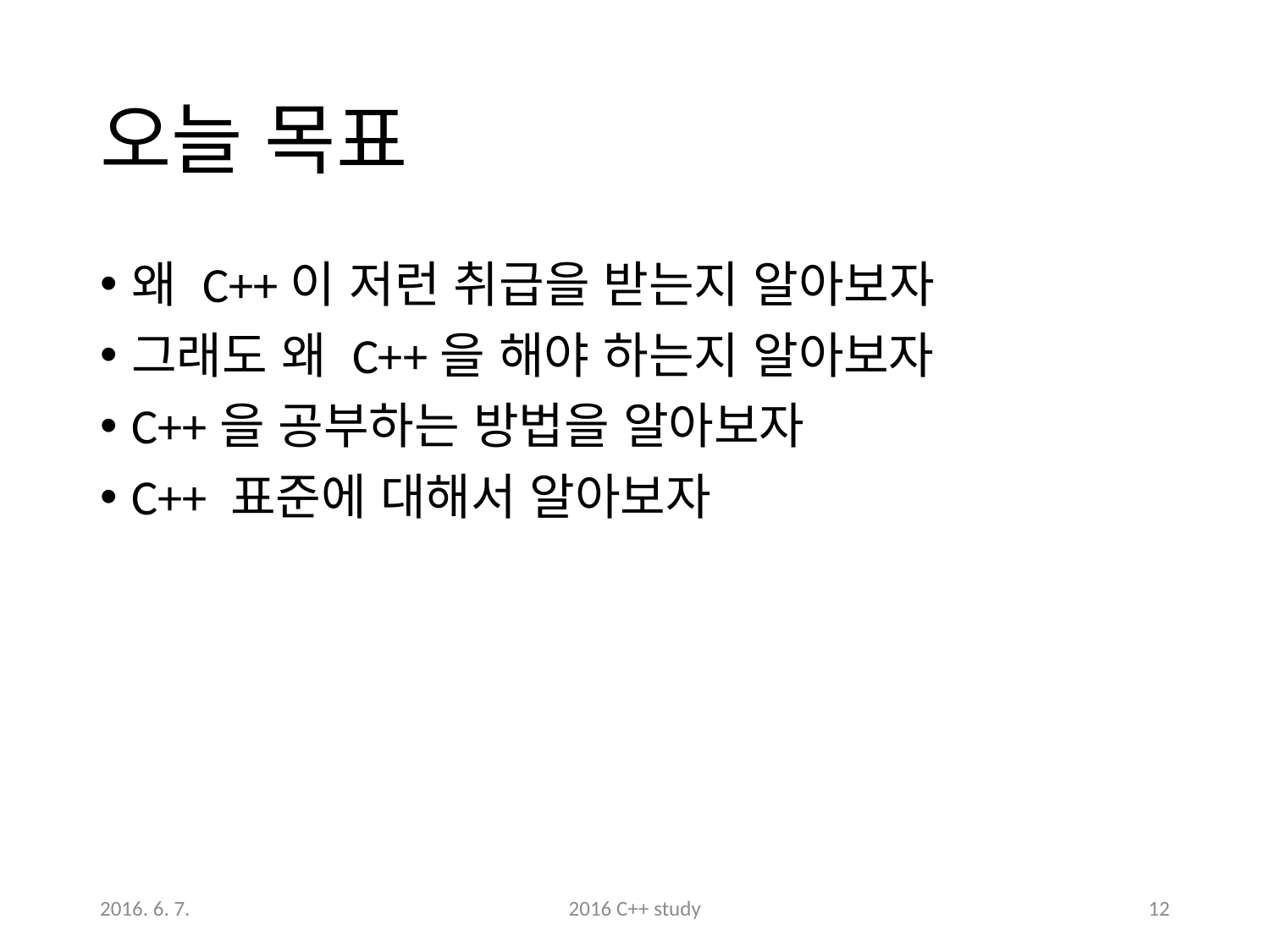

# 오늘 목표
왜 C++이 저런 취급을 받는지 알아보자
그래도 왜 C++을 해야 하는지 알아보자
C++을 공부하는 방법을 알아보자
C++ 표준에 대해서 알아보자
2016. 6. 7.
2016 C++ study
12